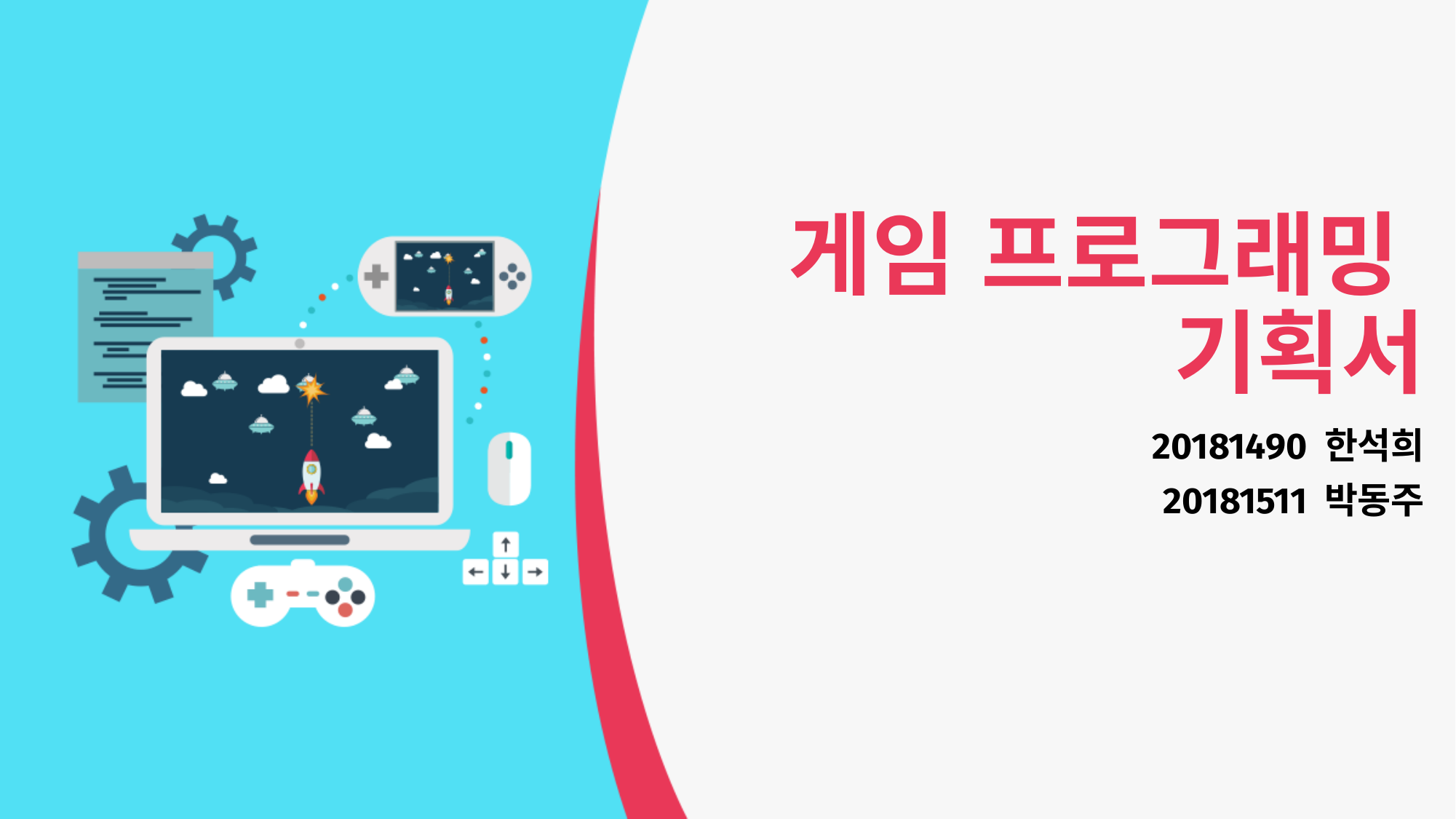

# 게임 프로그래밍 기획서
20181490 한석희
20181511 박동주